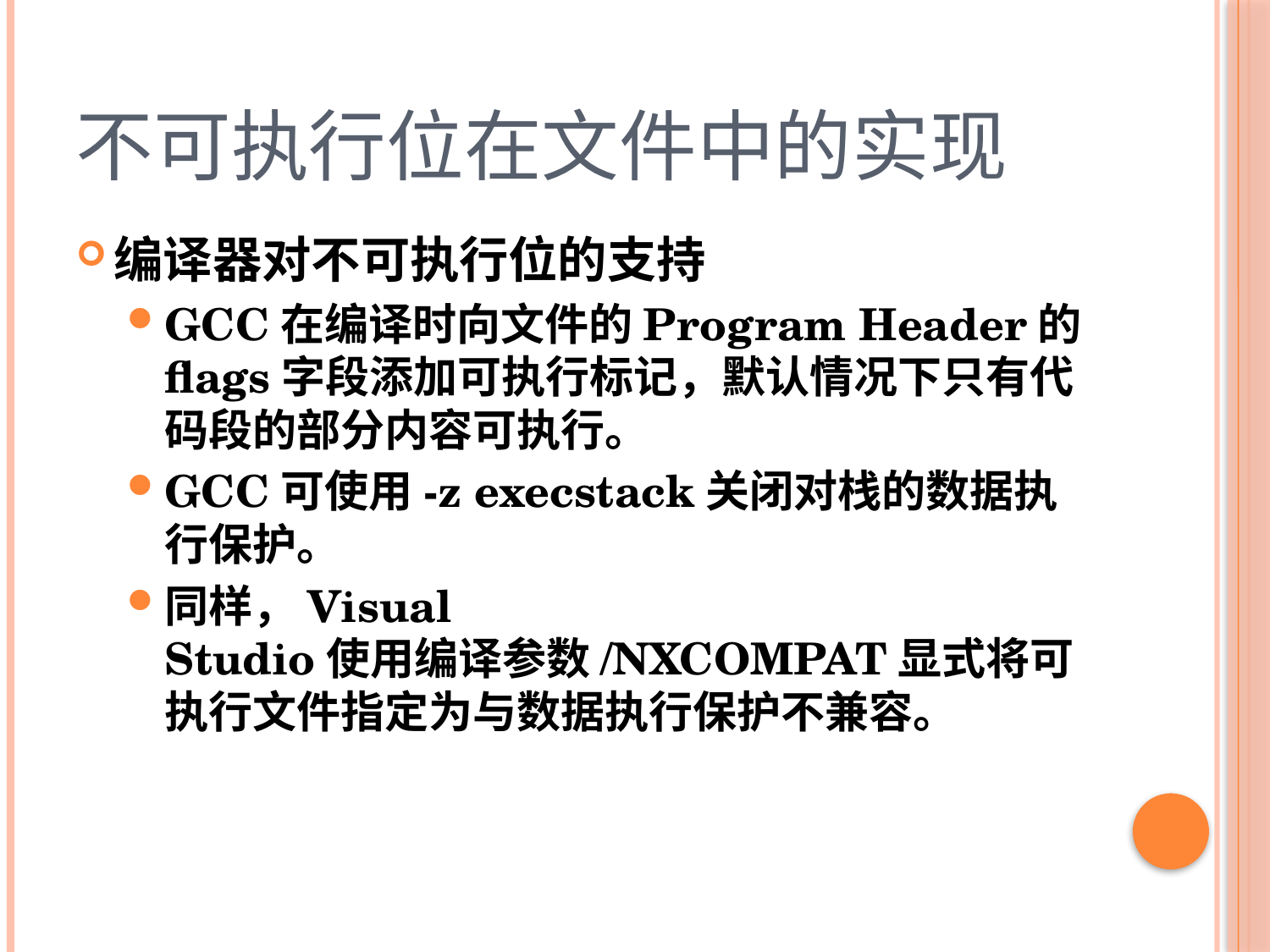

# 不可执行位在文件中的实现
编译器对不可执行位的支持
GCC在编译时向文件的Program Header的flags字段添加可执行标记，默认情况下只有代码段的部分内容可执行。
GCC可使用-z execstack关闭对栈的数据执行保护。
同样，Visual Studio使用编译参数/NXCOMPAT显式将可执行文件指定为与数据执行保护不兼容。